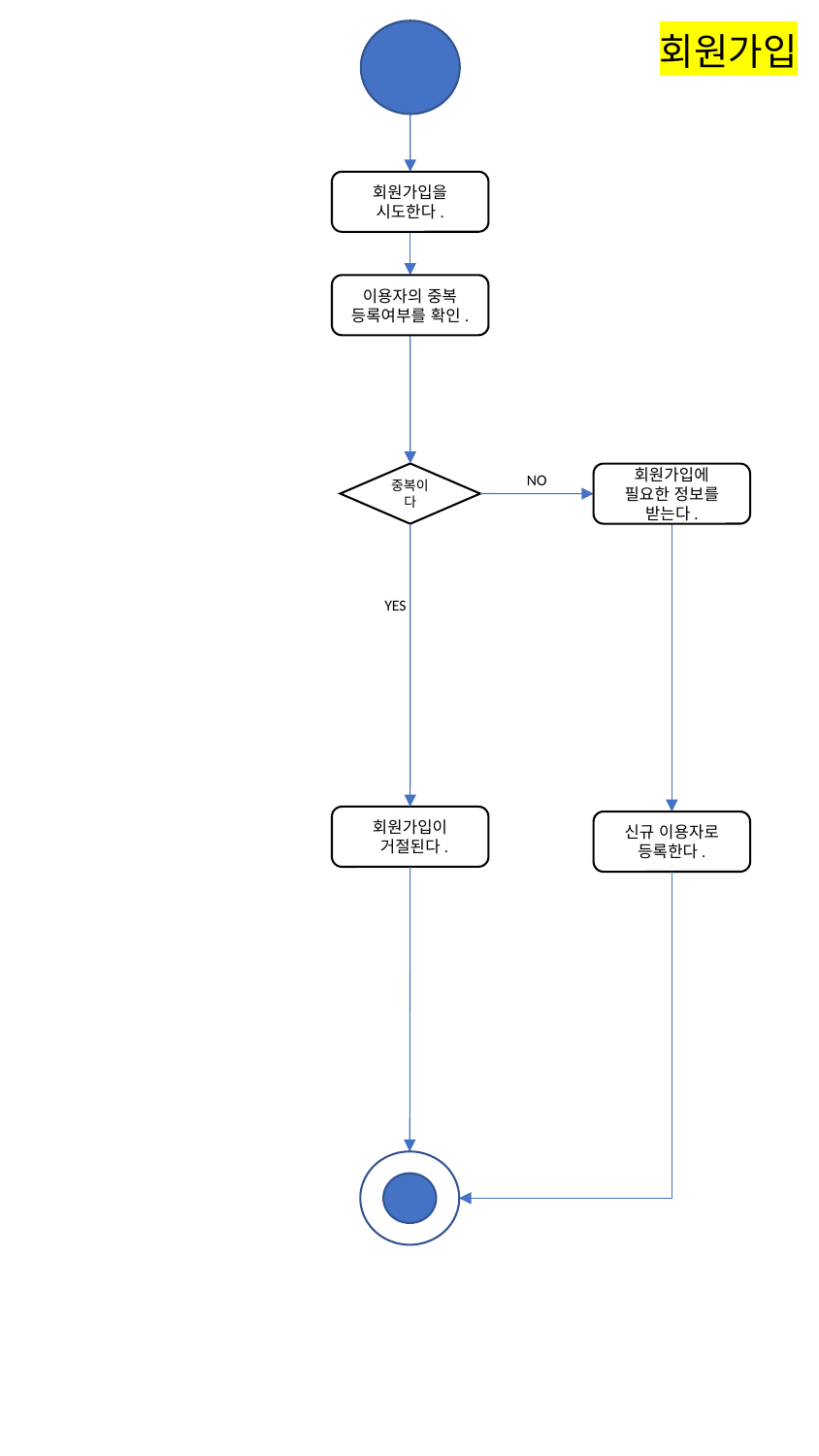

회원가입
회원가입을 시도한다.
이용자의 중복 등록여부를 확인.
중복이다
NO
회원가입에 필요한 정보를 받는다.
YES
회원가입이
 거절된다.
신규 이용자로 등록한다.